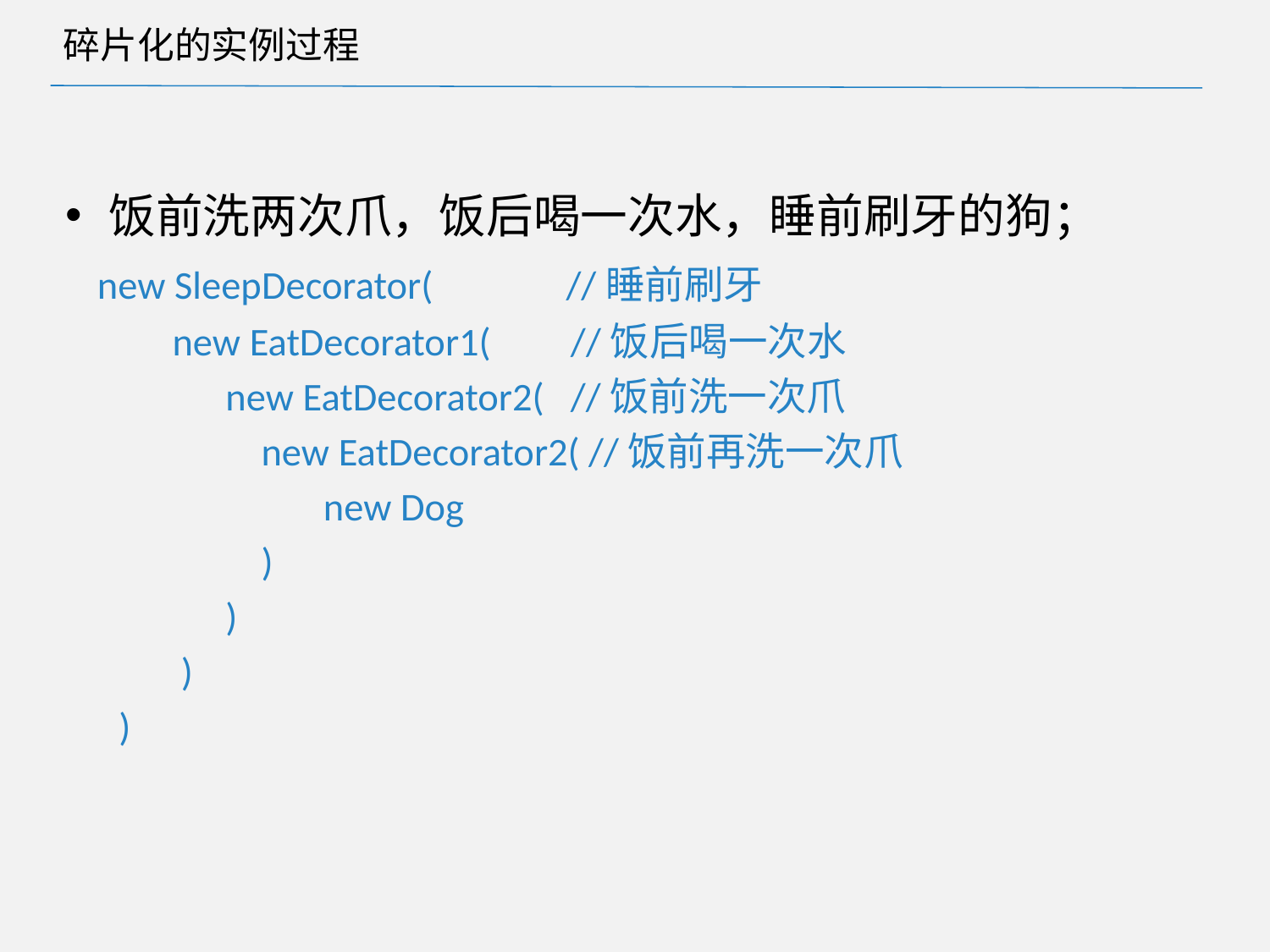

# 碎片化的实例过程
饭前洗两次爪，饭后喝一次水，睡前刷牙的狗；
   new SleepDecorator(               //睡前刷牙
            new EatDecorator1(         //饭后喝一次水
                  new EatDecorator2(   //饭前洗一次爪
                      new EatDecorator2( //饭前再洗一次爪
                             new Dog
                      )
                  )
             )
      )